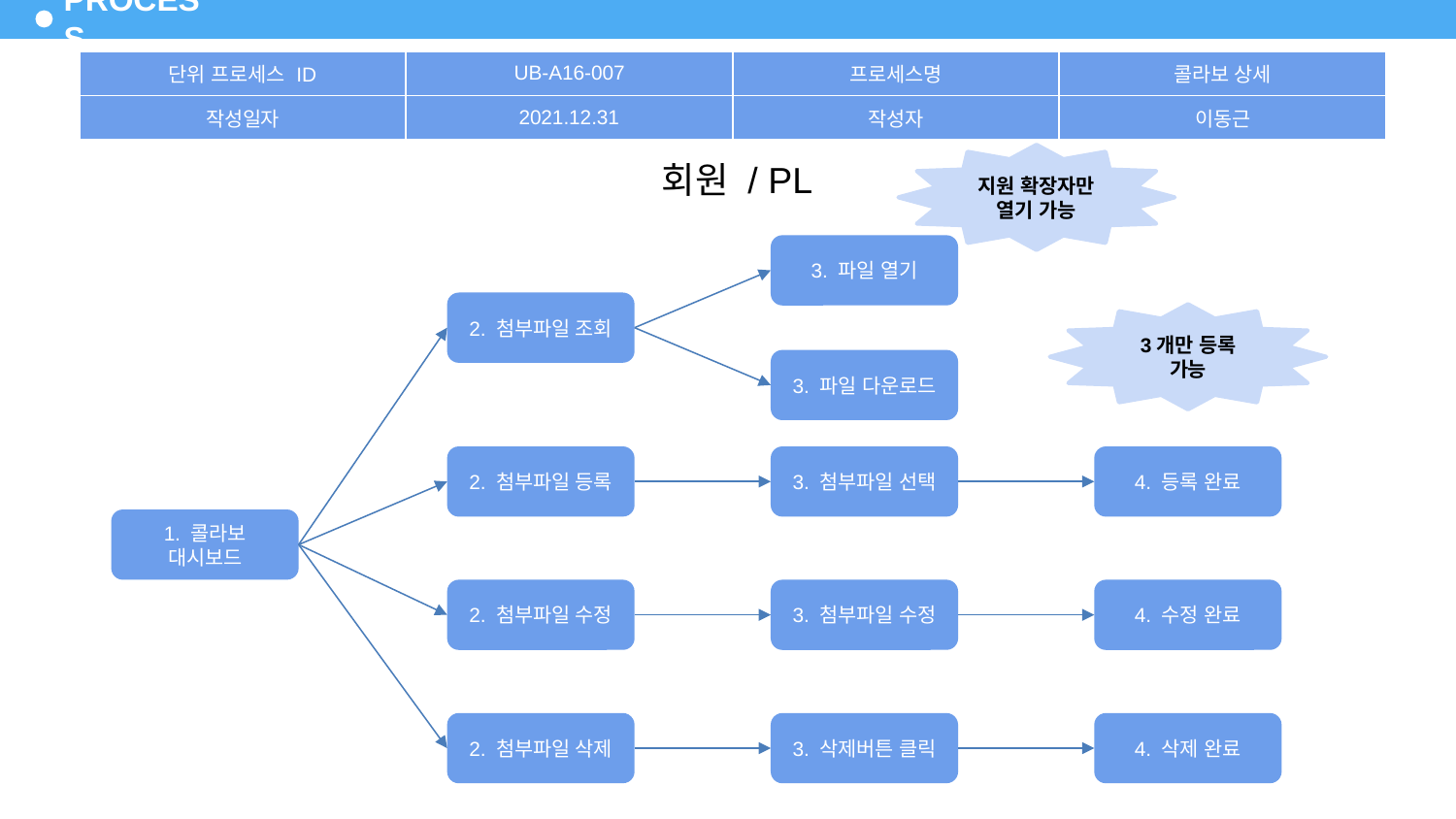

# PROCESS
| 단위 프로세스 ID | UB-A16-007 | 프로세스명 | 콜라보 상세 |
| --- | --- | --- | --- |
| 작성일자 | 2021.12.31 | 작성자 | 이동근 |
지원 확장자만 열기 가능
회원 / PL
3. 파일 열기
2. 첨부파일 조회
3개만 등록 가능
3. 파일 다운로드
2. 첨부파일 등록
3. 첨부파일 선택
4. 등록 완료
1. 콜라보 대시보드
2. 첨부파일 수정
3. 첨부파일 수정
4. 수정 완료
2. 첨부파일 삭제
3. 삭제버튼 클릭
4. 삭제 완료